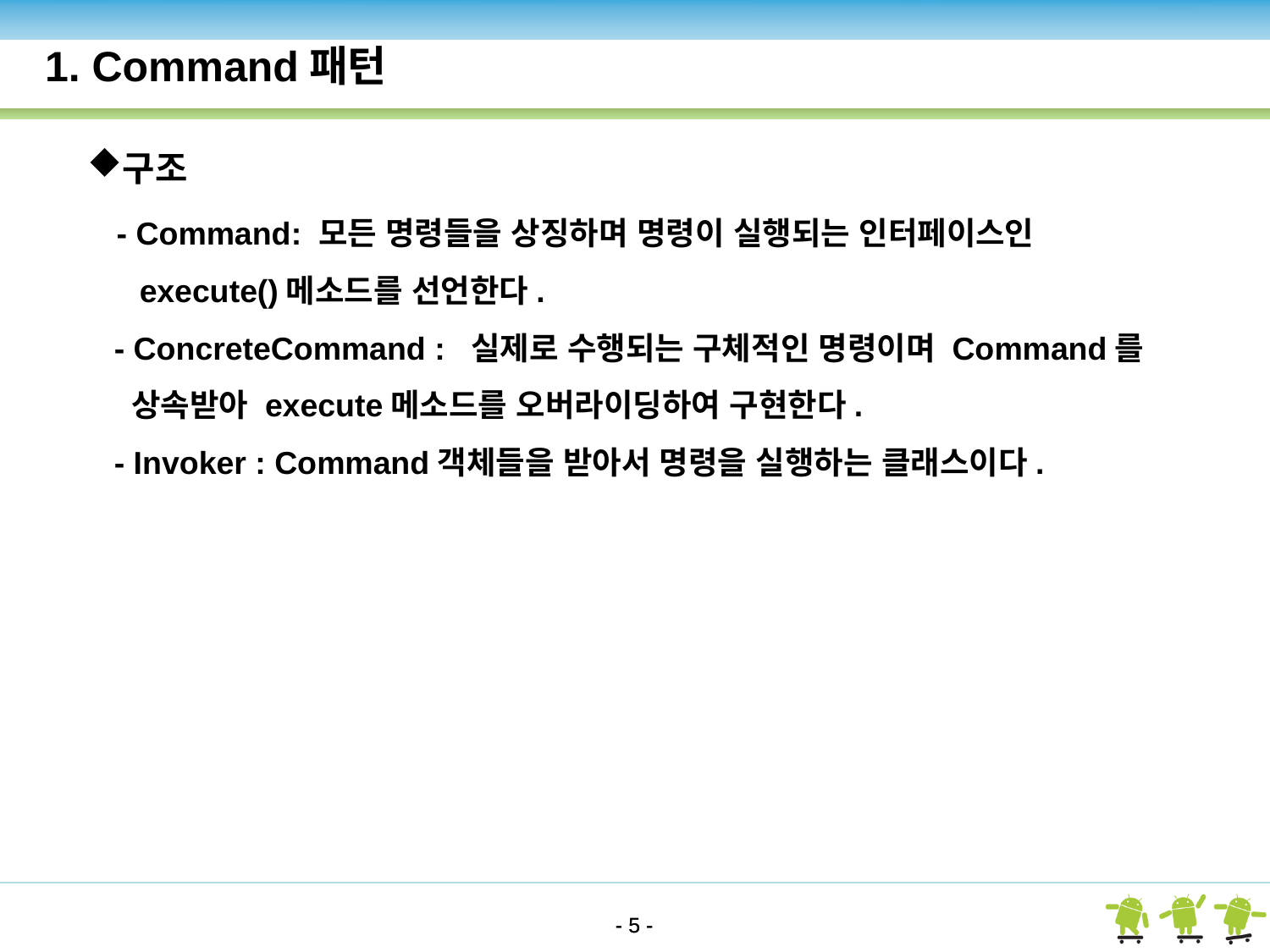

1. Command패턴
구조
   - Command: 모든 명령들을 상징하며 명령이 실행되는 인터페이스인
     execute()메소드를 선언한다.
   - ConcreteCommand :  실제로 수행되는 구체적인 명령이며 Command를
     상속받아 execute메소드를 오버라이딩하여 구현한다.
   - Invoker : Command객체들을 받아서 명령을 실행하는 클래스이다.
- 5 -
- 5 -